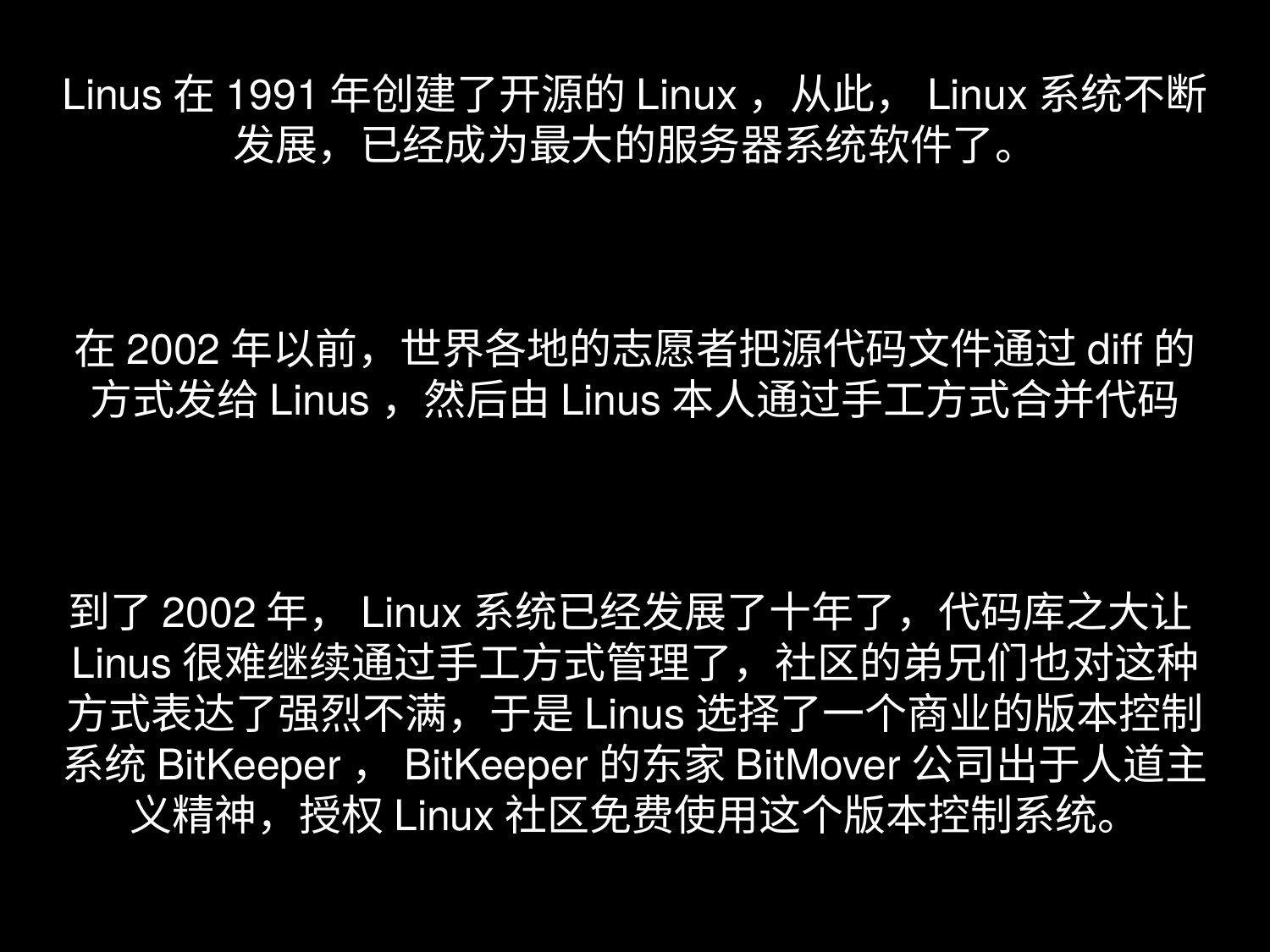

Linus在1991年创建了开源的Linux，从此，Linux系统不断发展，已经成为最大的服务器系统软件了。
在2002年以前，世界各地的志愿者把源代码文件通过diff的方式发给Linus，然后由Linus本人通过手工方式合并代码
到了2002年，Linux系统已经发展了十年了，代码库之大让Linus很难继续通过手工方式管理了，社区的弟兄们也对这种方式表达了强烈不满，于是Linus选择了一个商业的版本控制系统BitKeeper，BitKeeper的东家BitMover公司出于人道主义精神，授权Linux社区免费使用这个版本控制系统。